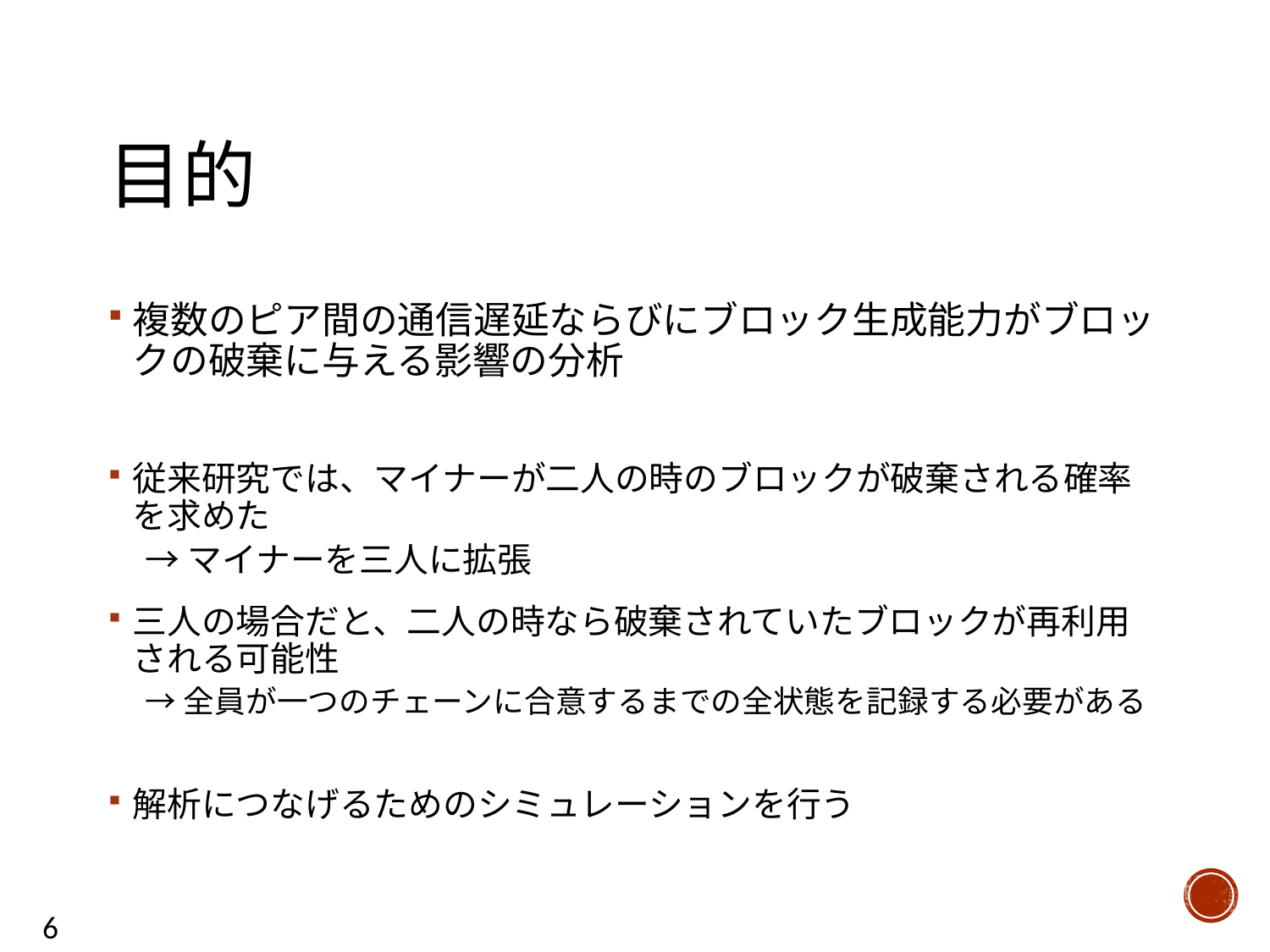

# 目的
複数のピア間の通信遅延ならびにブロック生成能力がブロックの破棄に与える影響の分析

従来研究では、マイナーが二人の時のブロックが破棄される確率を求めた
→マイナーを三人に拡張
三人の場合だと、二人の時なら破棄されていたブロックが再利用される可能性
→全員が一つのチェーンに合意するまでの全状態を記録する必要がある

解析につなげるためのシミュレーションを行う

6